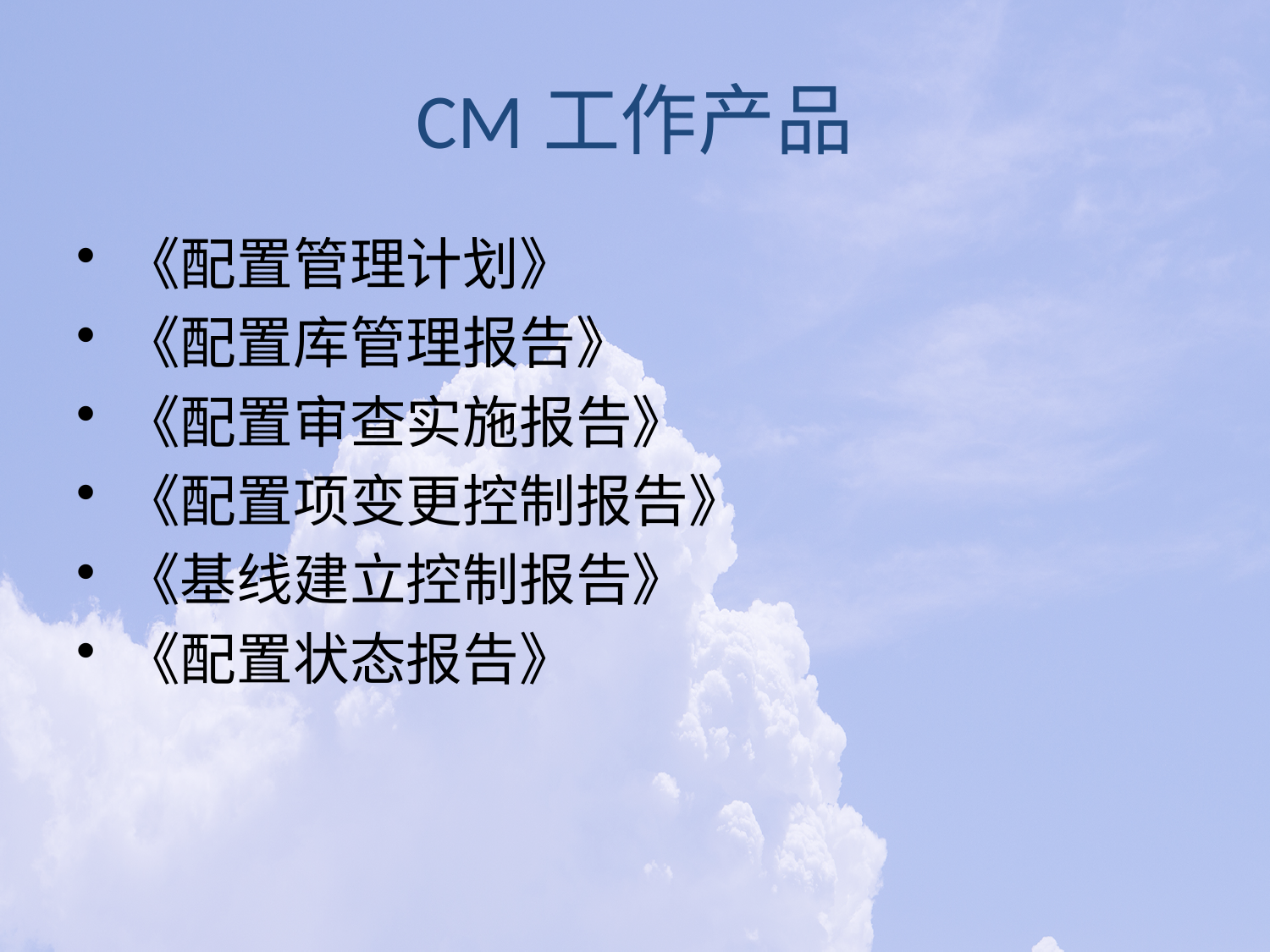

CM工作产品
《配置管理计划》
《配置库管理报告》
《配置审查实施报告》
《配置项变更控制报告》
《基线建立控制报告》
《配置状态报告》